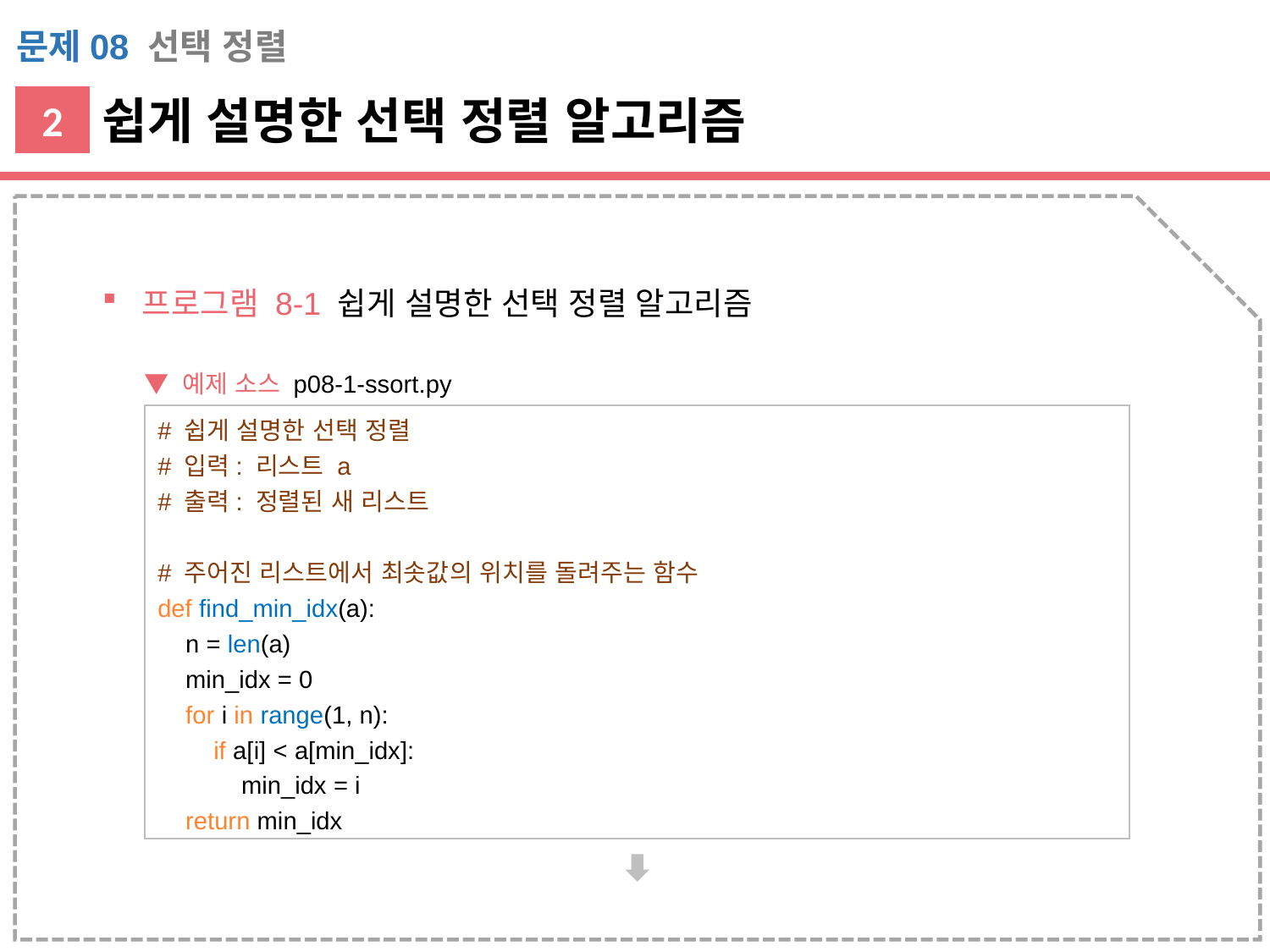

문제08 선택 정렬
쉽게 설명한 선택 정렬 알고리즘
2

프로그램 8-1 쉽게 설명한 선택 정렬 알고리즘
▼ 예제 소스 p08-1-ssort.py
# 쉽게 설명한 선택 정렬
# 입력: 리스트 a
# 출력: 정렬된 새 리스트

# 주어진 리스트에서 최솟값의 위치를 돌려주는 함수
def find_min_idx(a):
    n = len(a)
    min_idx = 0
    for i in range(1, n):
        if a[i] < a[min_idx]:
            min_idx = i
    return min_idx